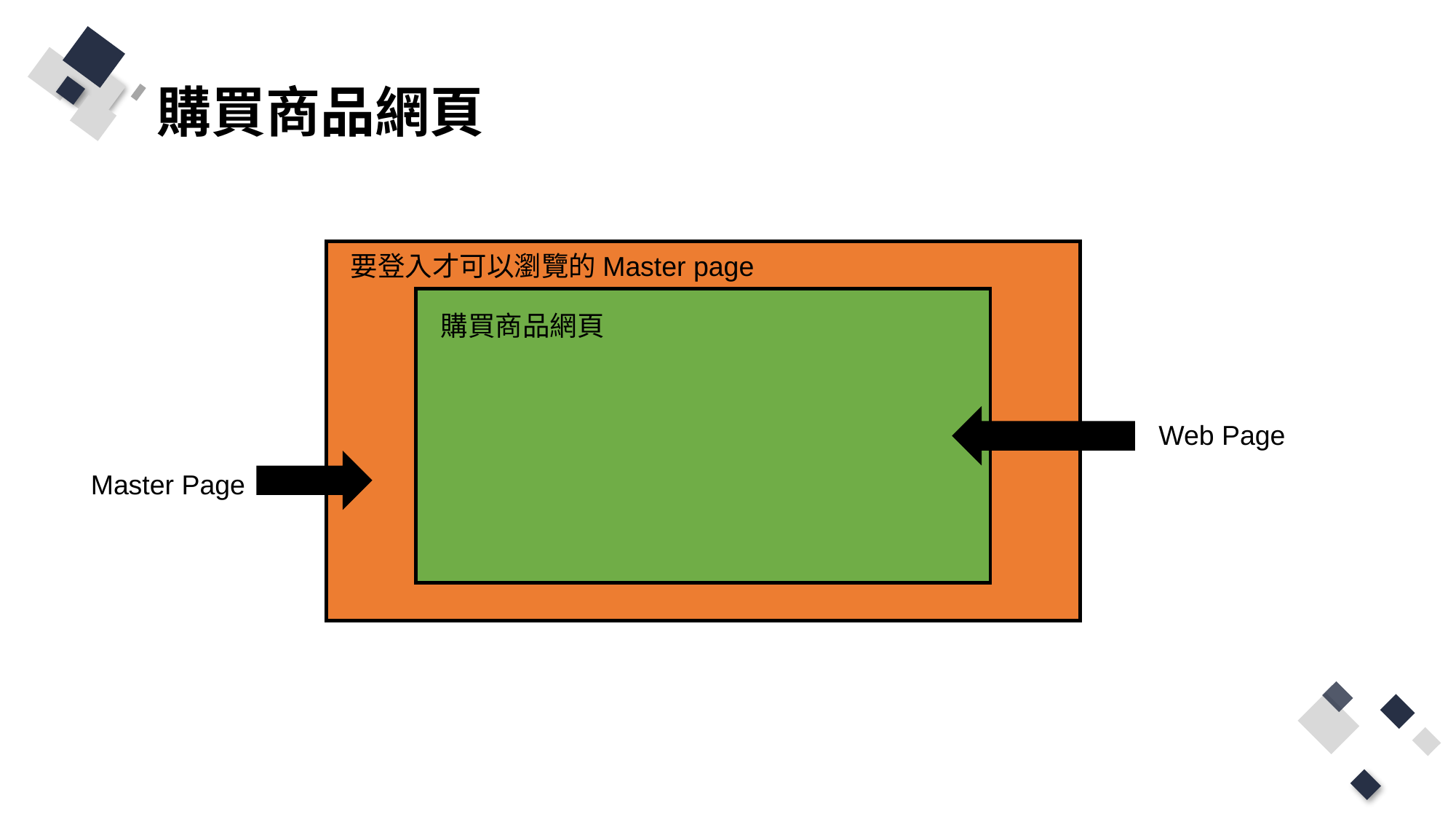

# 購買商品網頁

要登入才可以瀏覽的Master page

購買商品網頁

Web Page

Master Page